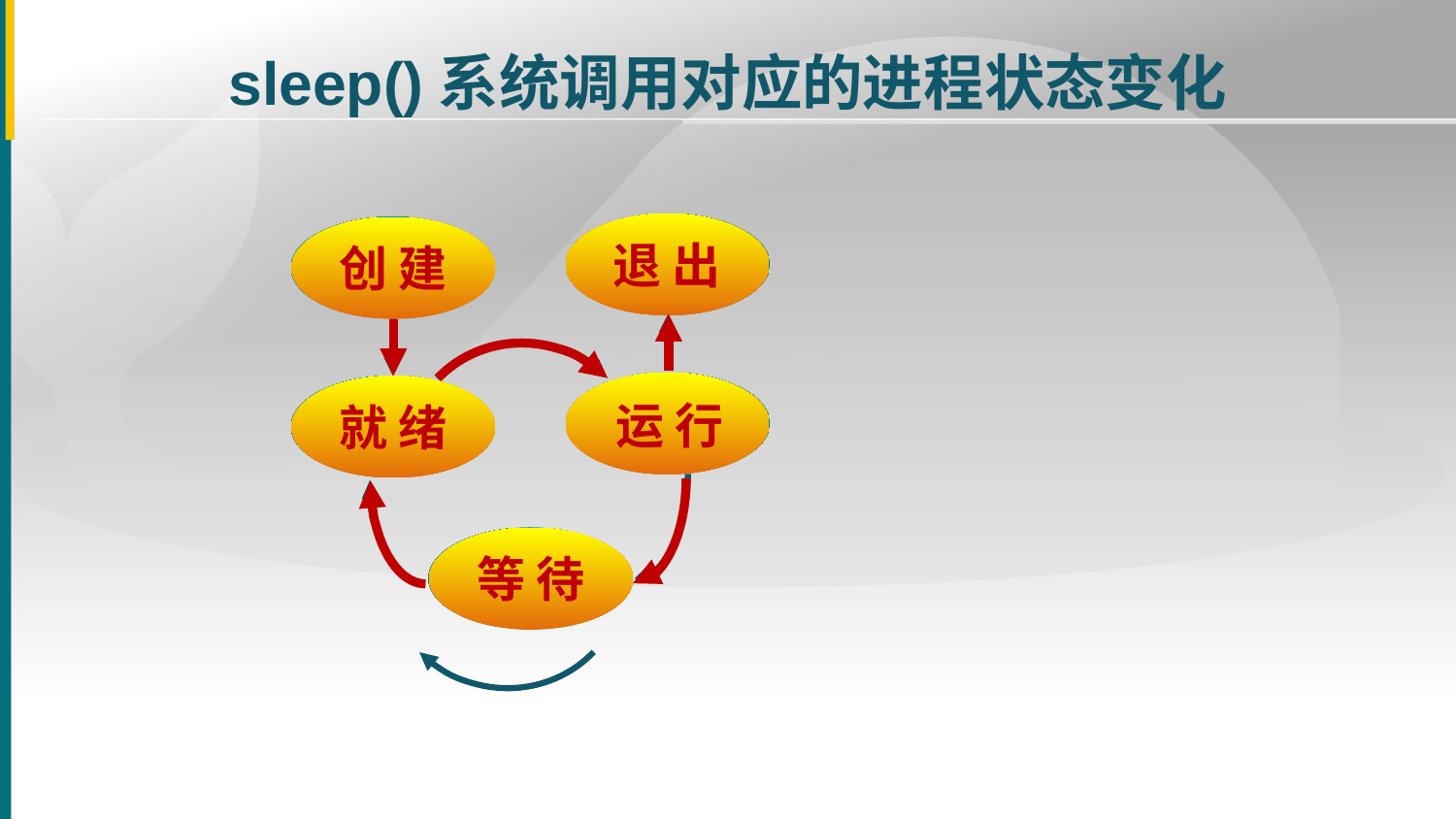

sleep()系统调用对应的进程状态变化

退 出

创 建

运 行

就 绪

等 待

退 出

创 建

运 行

就 绪

等 待